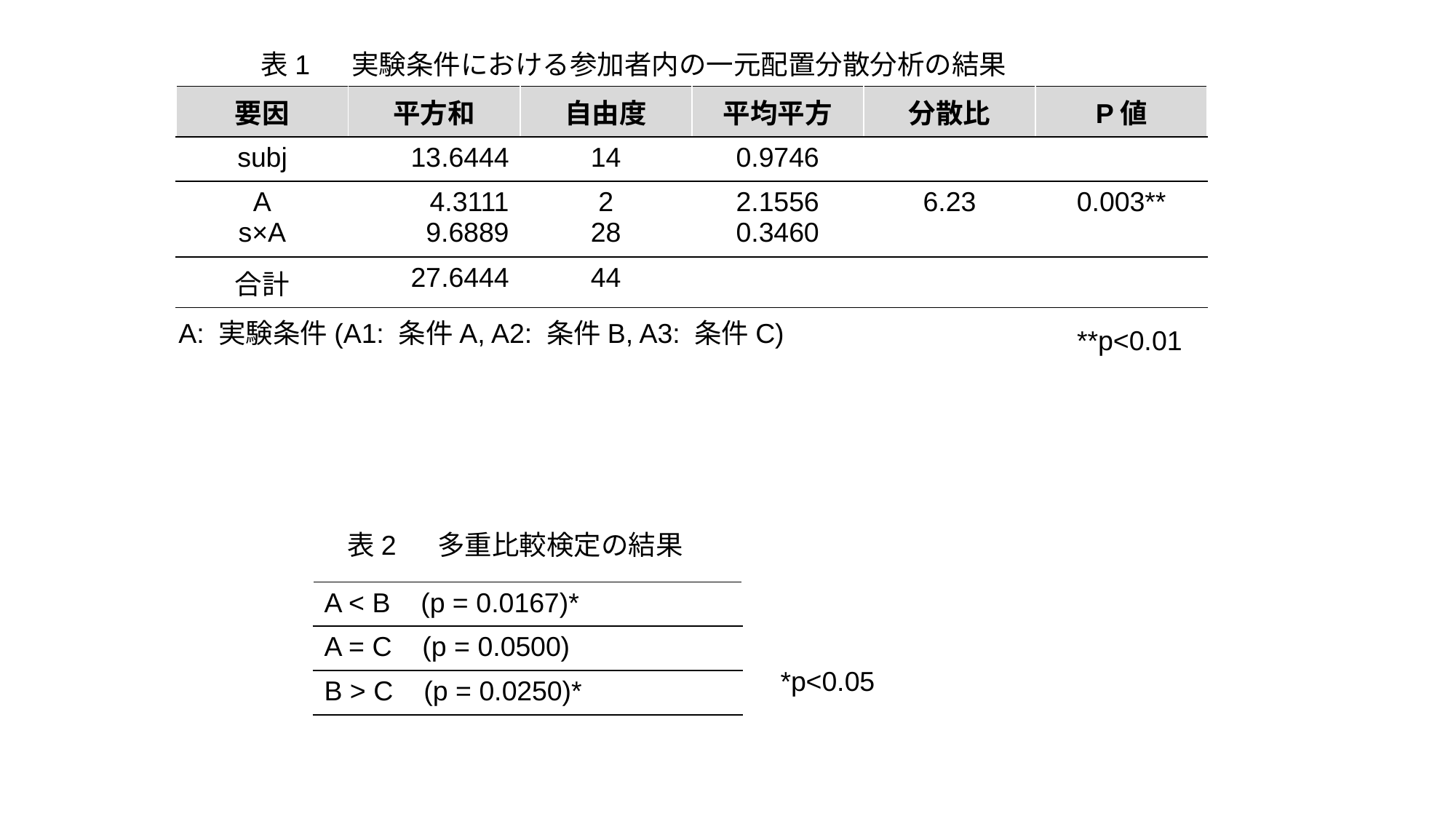

表1 　実験条件における参加者内の一元配置分散分析の結果
| 要因 | 平方和 | 自由度 | 平均平方 | 分散比 | P値 |
| --- | --- | --- | --- | --- | --- |
| subj | 13.6444 | 14 | 0.9746 |  |  |
| A s×A | 4.3111 9.6889 | 2 28 | 2.1556 0.3460 | 6.23 | 0.003\*\* |
| 合計 | 27.6444 | 44 |  |  |  |
A: 実験条件(A1: 条件A, A2: 条件B, A3: 条件C)
**p<0.01
表2 　多重比較検定の結果
| A < B (p = 0.0167)\* |
| --- |
| A = C (p = 0.0500) |
| B > C (p = 0.0250)\* |
*p<0.05